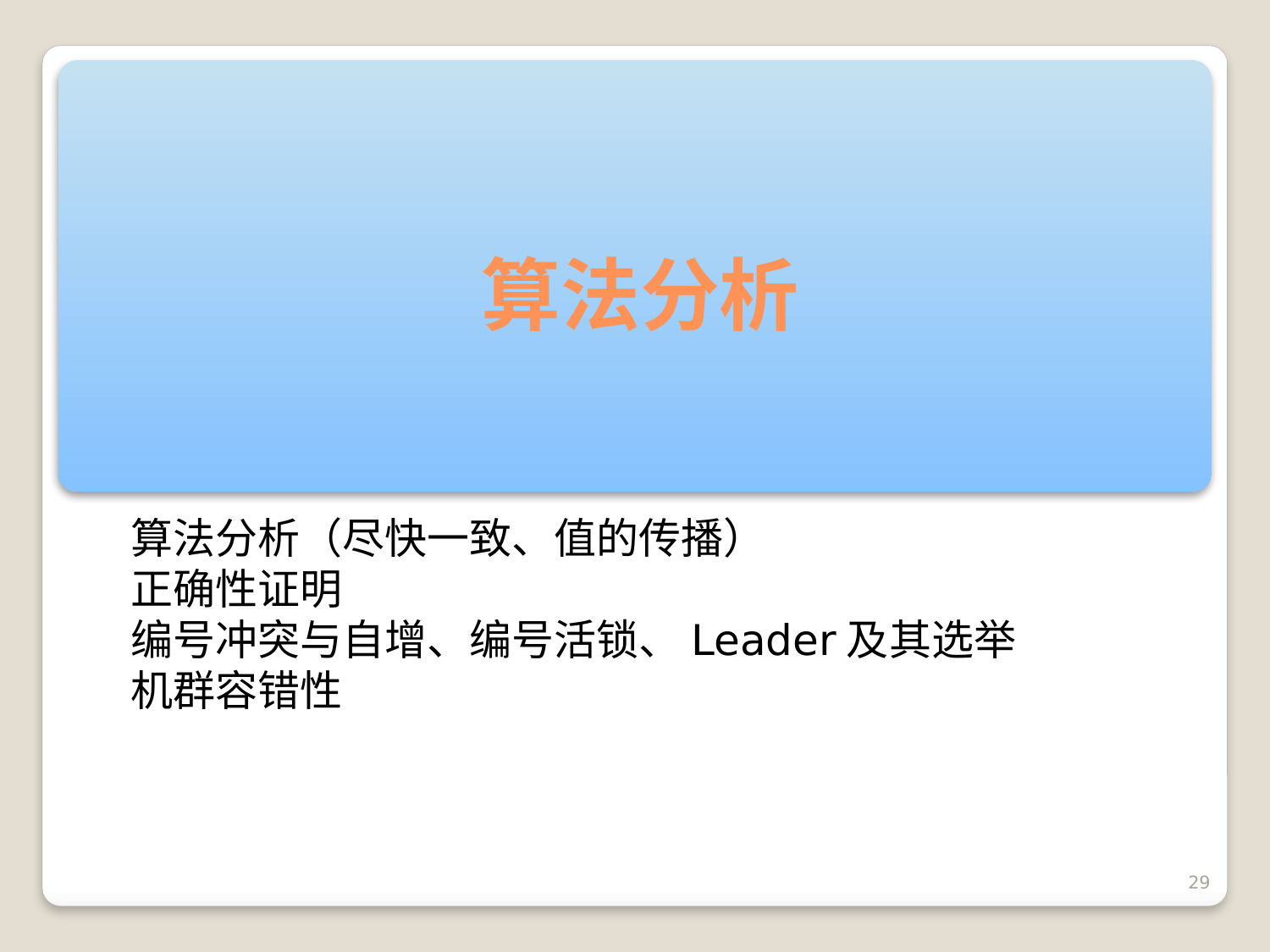

# 算法分析
算法分析（尽快一致、值的传播）
正确性证明
编号冲突与自增、编号活锁、Leader及其选举
机群容错性
29